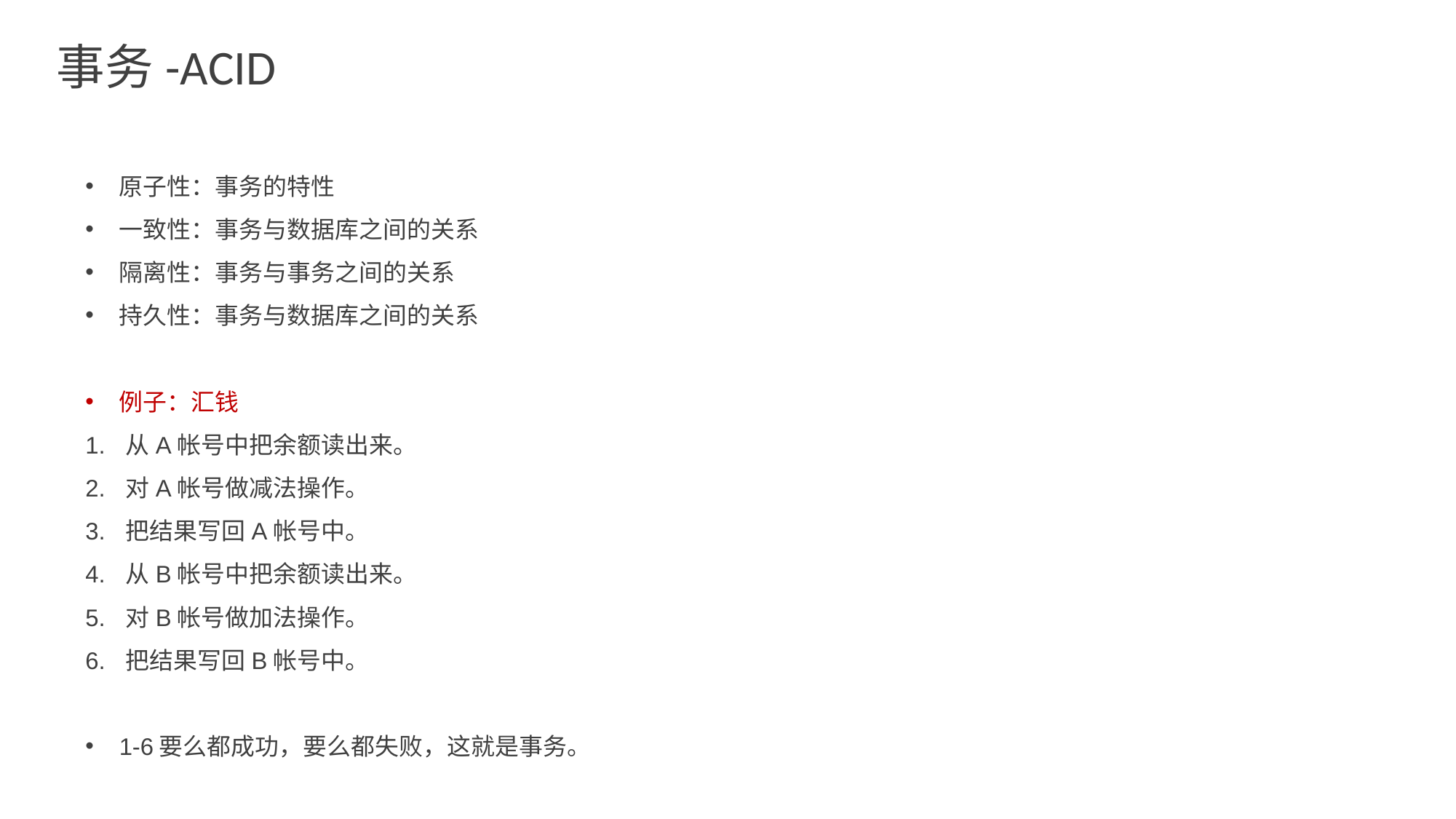

# 事务-ACID
原子性：事务的特性
一致性：事务与数据库之间的关系
隔离性：事务与事务之间的关系
持久性：事务与数据库之间的关系

例子：汇钱
从A帐号中把余额读出来。
对A帐号做减法操作。
把结果写回A帐号中。
从B帐号中把余额读出来。
对B帐号做加法操作。
把结果写回B帐号中。

1-6要么都成功，要么都失败，这就是事务。